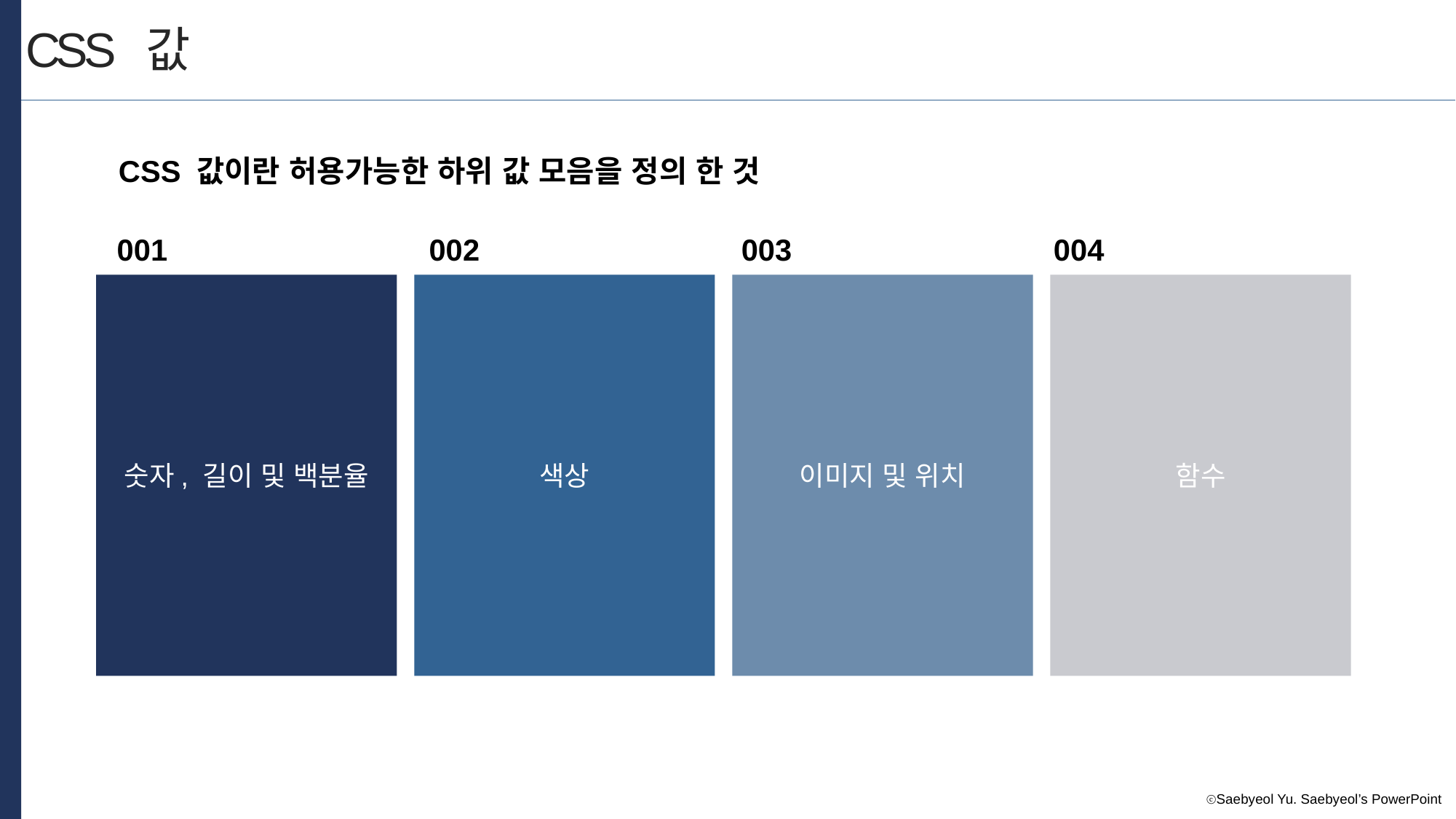

CSS  값
CSS 값이란 허용가능한 하위 값 모음을 정의 한 것
001
002
003
004
숫자, 길이 및 백분율
색상
이미지 및 위치
함수